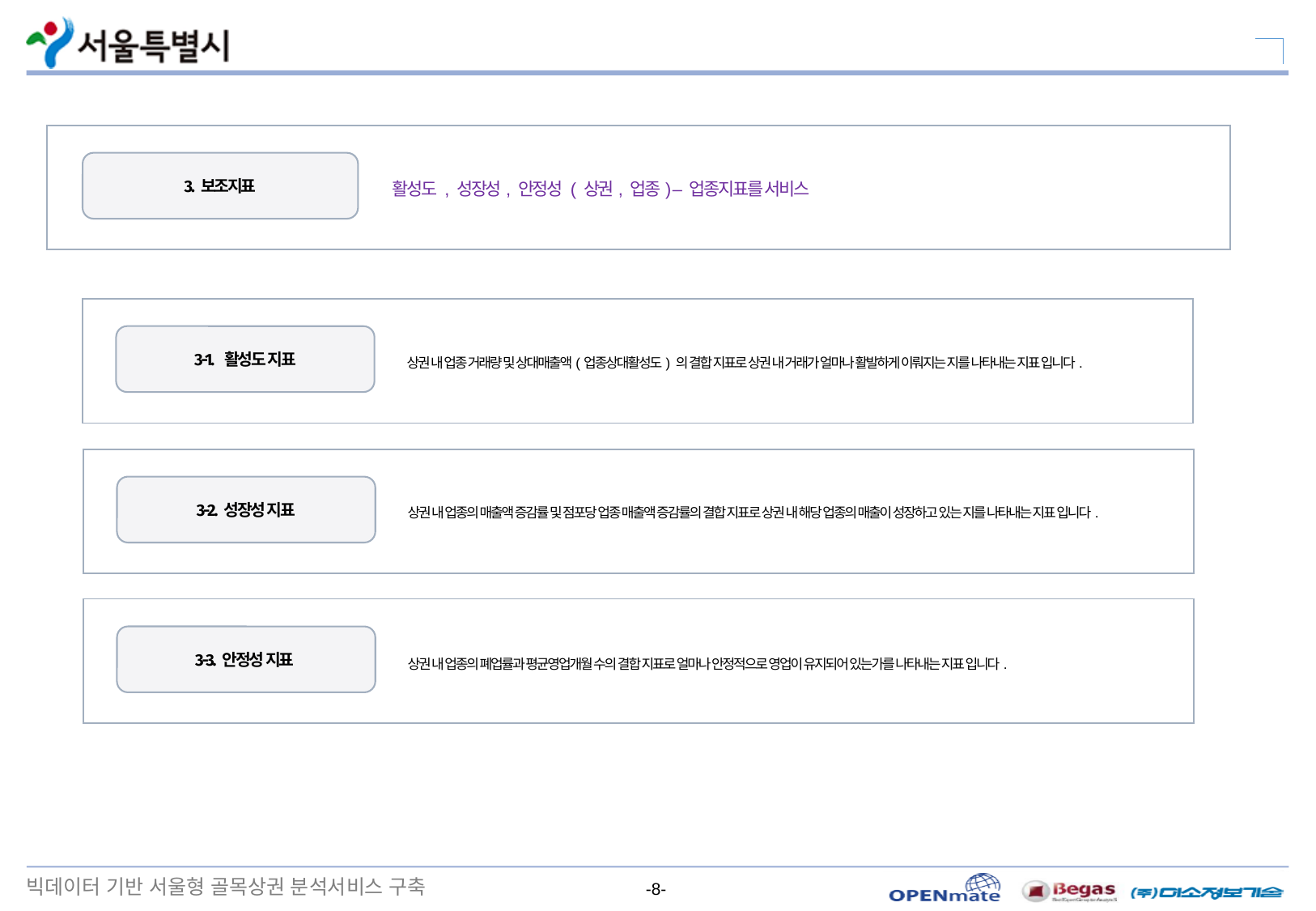

활성도 , 성장성, 안정성 ( 상권, 업종) – 업종지표를 서비스

3. 보조지표

상권 내 업종 거래량 및 상대매출액(업종상대활성도) 의 결합 지표로 상권 내 거래가 얼마나 활발하게 이뤄지는 지를 나타내는 지표 입니다.

3-1.  활성도 지표

상권 내 업종의 매출액 증감률 및 점포당 업종 매출액 증감률의 결합 지표로 상권 내 해당 업종의 매출이 성장하고 있는 지를 나타내는 지표 입니다.

3-2. 성장성 지표

상권 내 업종의 폐업률과 평균영업개월 수의 결합 지표로 얼마나 안정적으로 영업이 유지되어 있는가를 나타내는 지표 입니다.

3-3. 안정성 지표